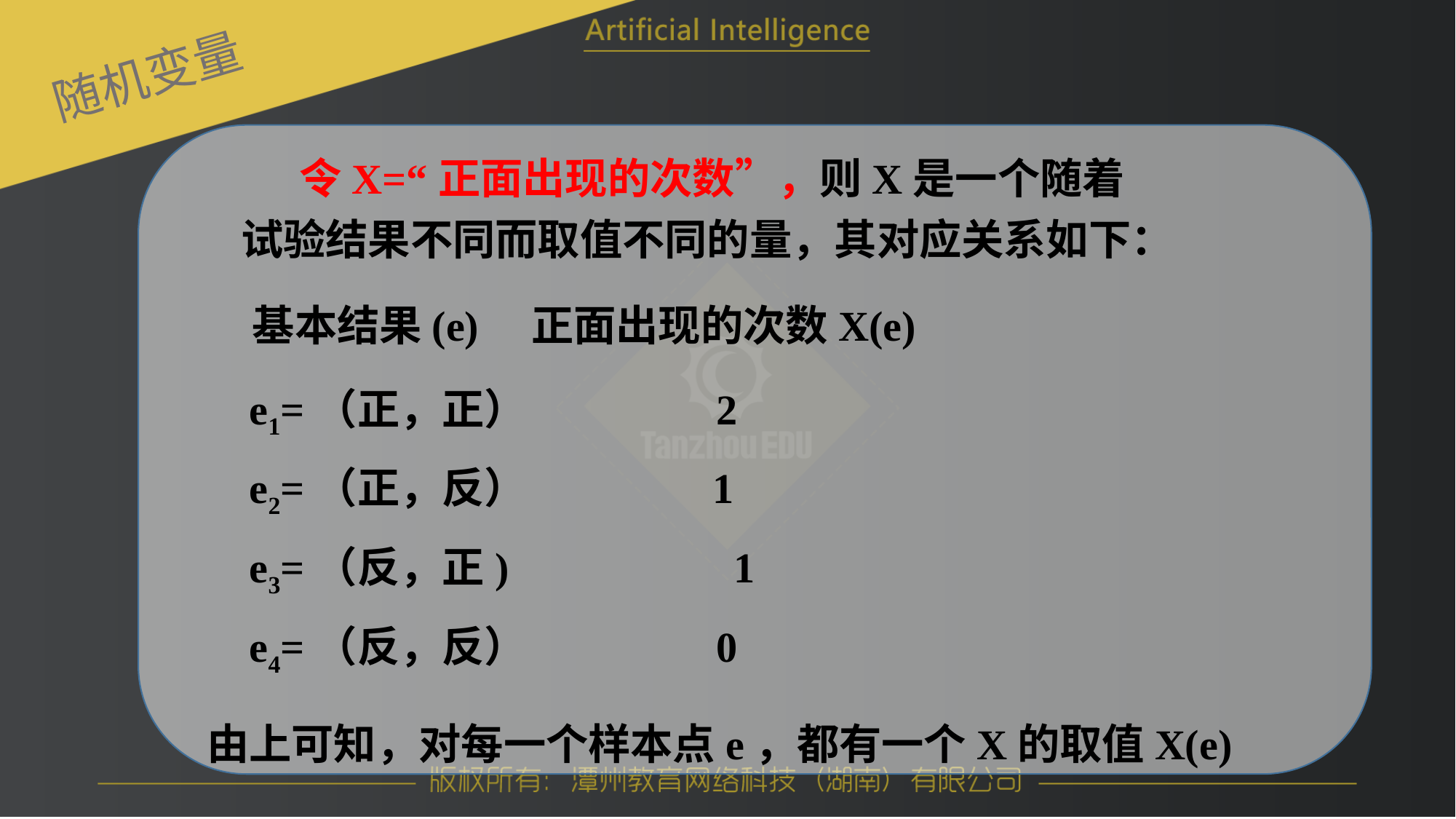

随机变量

     令X=“正面出现的次数”，则X是一个随着试验结果不同而取值不同的量，其对应关系如下：
基本结果(e)    正面出现的次数X(e)
e1=（正，正）　　　　 2
e2=（正，反）　　　     1
e3=（反，正)　　　        1
e4=（反，反）　　　　 0
由上可知，对每一个样本点e，都有一个X的取值X(e)